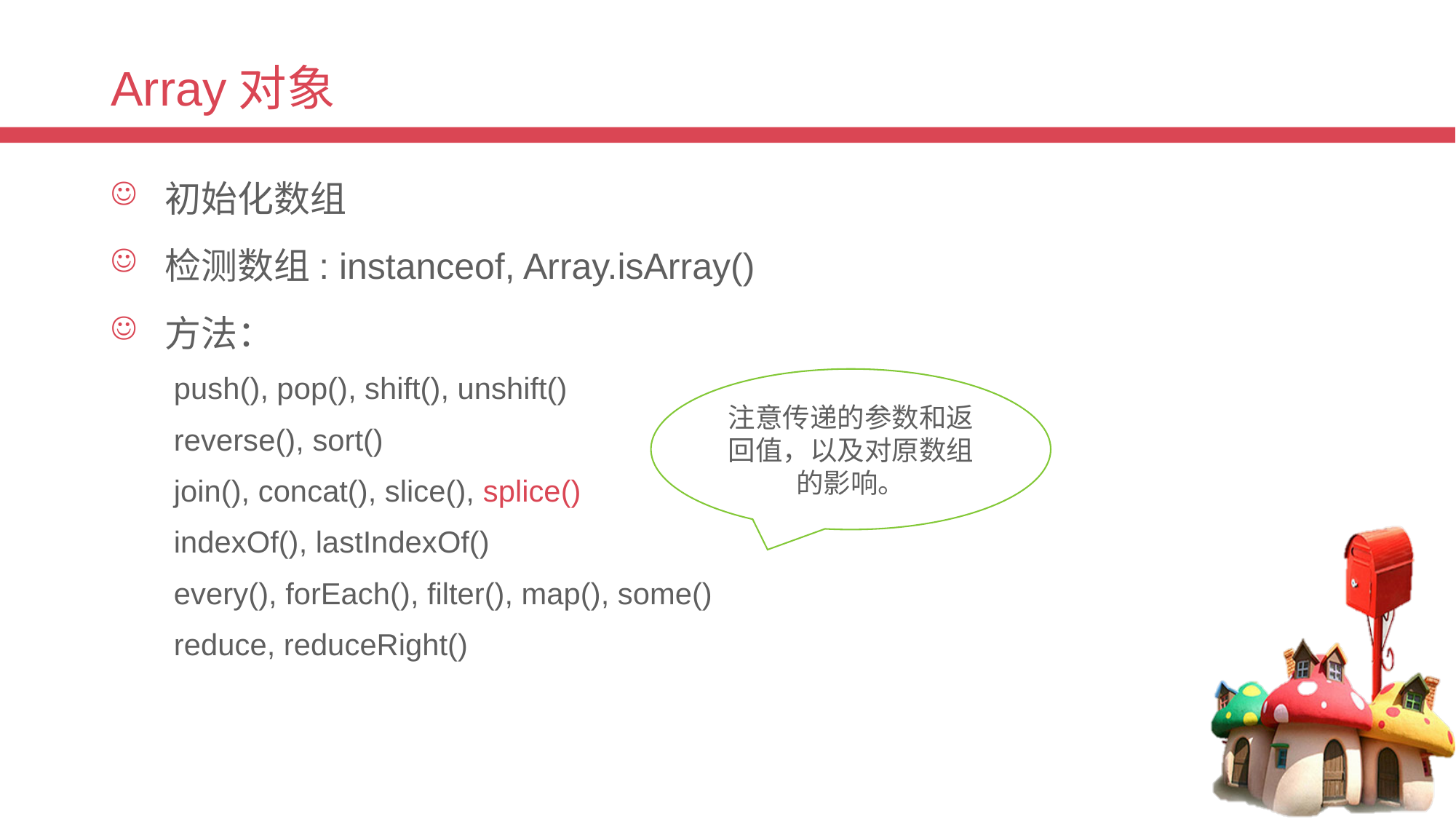

# Array对象
初始化数组
检测数组: instanceof, Array.isArray()
方法：
 push(), pop(), shift(), unshift()
 reverse(), sort()
 join(), concat(), slice(), splice()
 indexOf(), lastIndexOf()
 every(), forEach(), filter(), map(), some()
 reduce, reduceRight()

注意传递的参数和返回值，以及对原数组的影响。